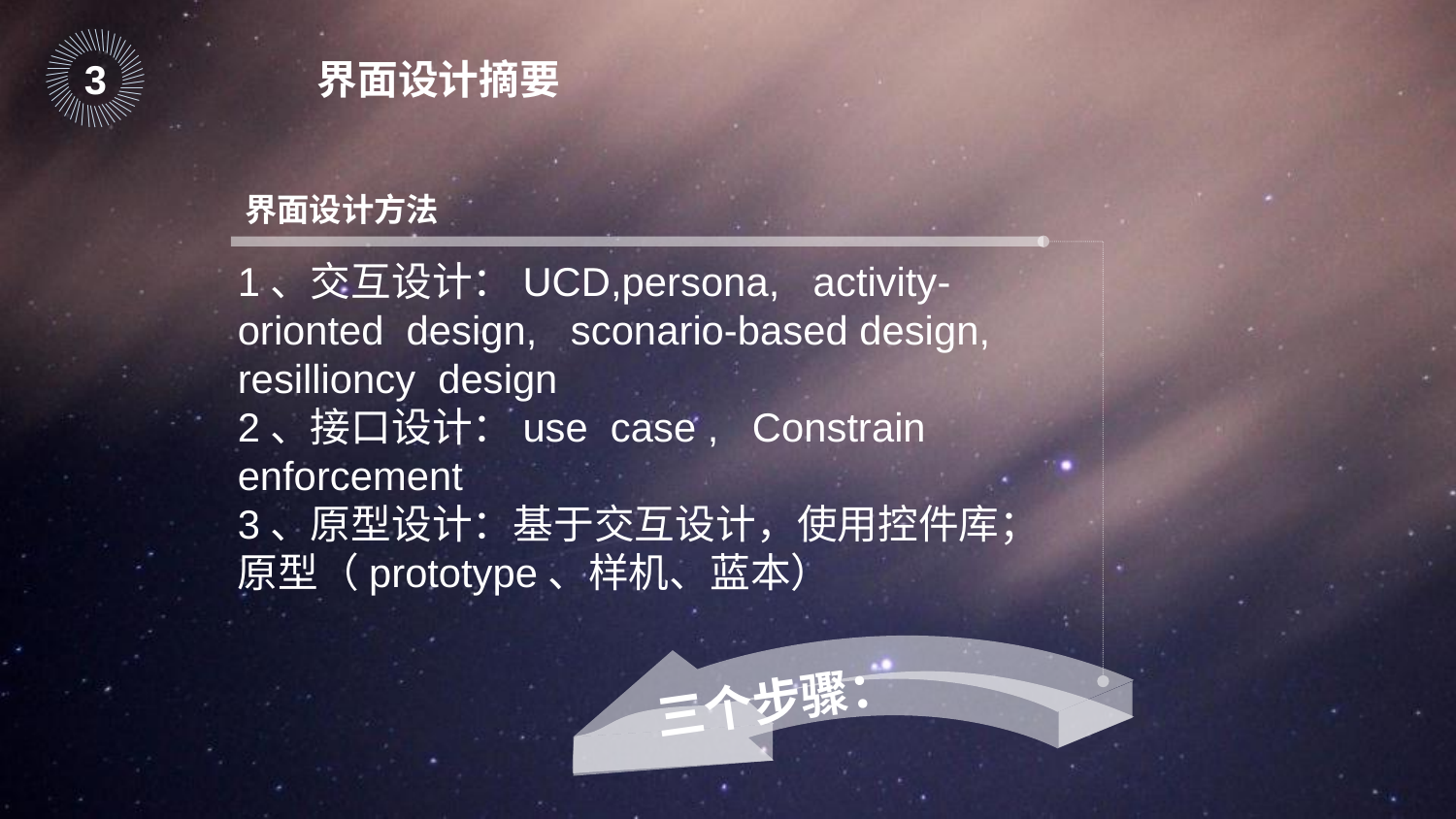

｜
｜
｜
｜
｜
｜
｜
｜
｜
｜
｜
｜
｜
｜
｜
｜
｜
｜
｜
｜
｜
｜
｜
｜
｜
｜
｜
｜
｜
｜
｜
｜
｜
｜
｜
｜
｜
｜
｜
｜
｜
｜
｜
｜
｜
｜
3
界面设计摘要
界面设计方法

1、交互设计：UCD,persona,   activity-orionted  design,   sconario-based design,   resillioncy  design
2、接口设计：use  case ,   Constrain enforcement
3、原型设计：基于交互设计，使用控件库；原型（prototype、样机、蓝本）

三个步骤：